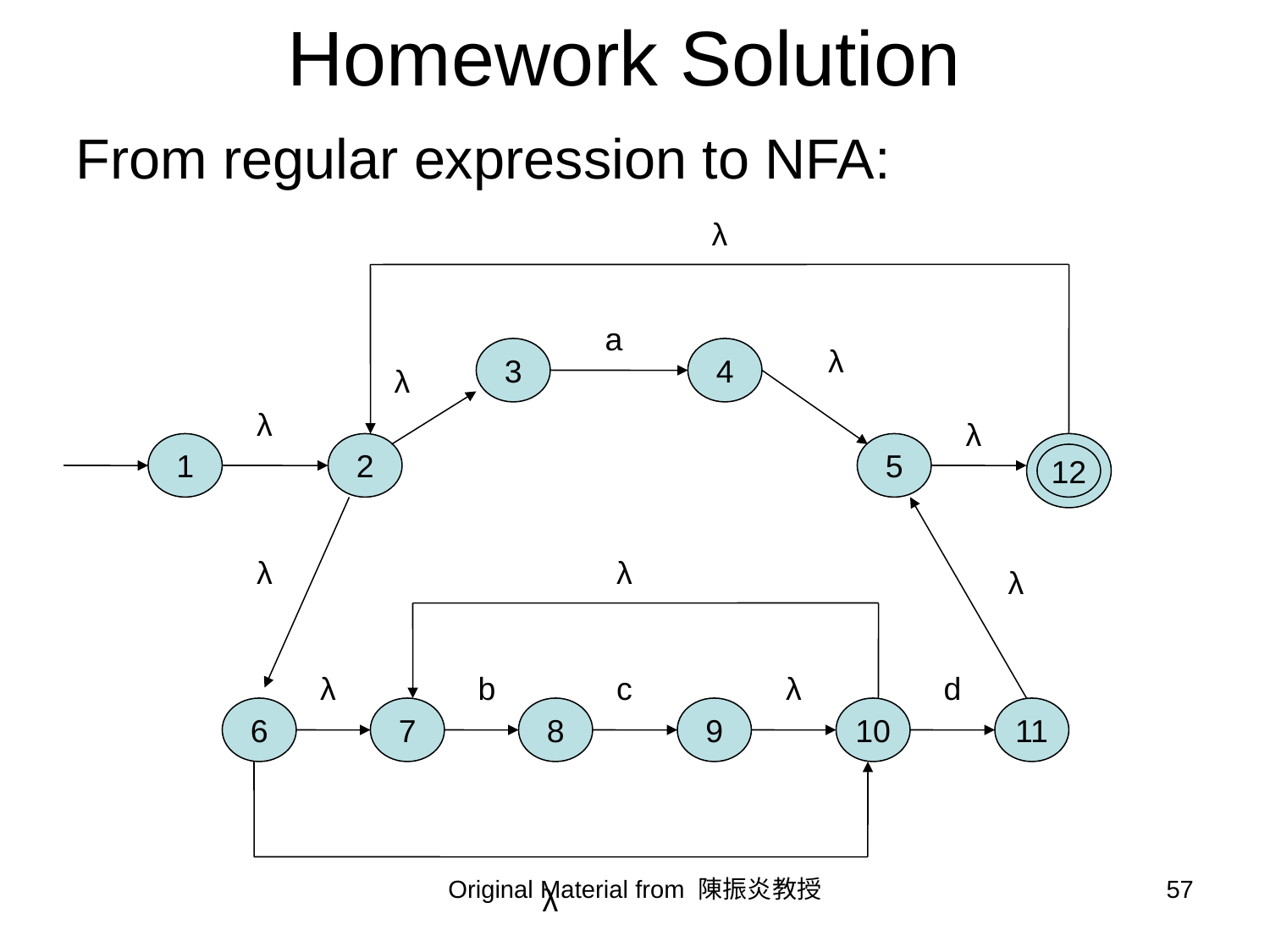

# Homework Solution
From regular expression to NFA:
λ

a
3
4
λ
λ

λ
λ
1
2
5

12

λ
λ
λ

λ
b
c
λ
d
6
7
8
9
10
11

Original Material from 陳振炎教授
57
λ